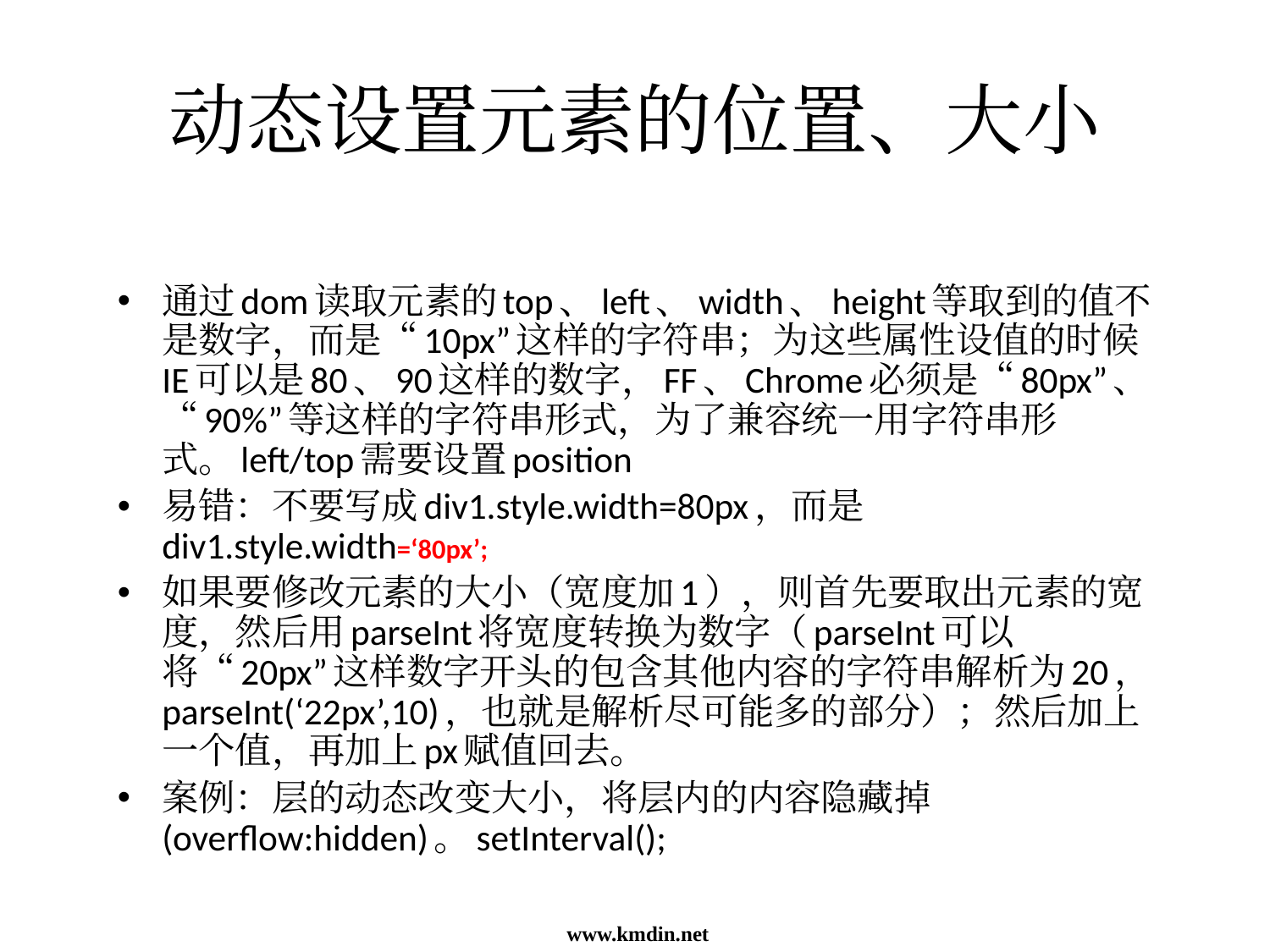

动态设置元素的位置、大小
通过dom读取元素的top、left、width、height等取到的值不是数字，而是“10px”这样的字符串；为这些属性设值的时候IE可以是80、90这样的数字，FF、Chrome必须是“80px”、“90%”等这样的字符串形式，为了兼容统一用字符串形式。left/top需要设置position
易错：不要写成div1.style.width=80px，而是div1.style.width=‘80px’;
如果要修改元素的大小（宽度加1），则首先要取出元素的宽度，然后用parseInt将宽度转换为数字（parseInt可以将“20px”这样数字开头的包含其他内容的字符串解析为20，parseInt(‘22px’,10)，也就是解析尽可能多的部分）；然后加上一个值，再加上px赋值回去。
案例：层的动态改变大小，将层内的内容隐藏掉(overflow:hidden)。setInterval();